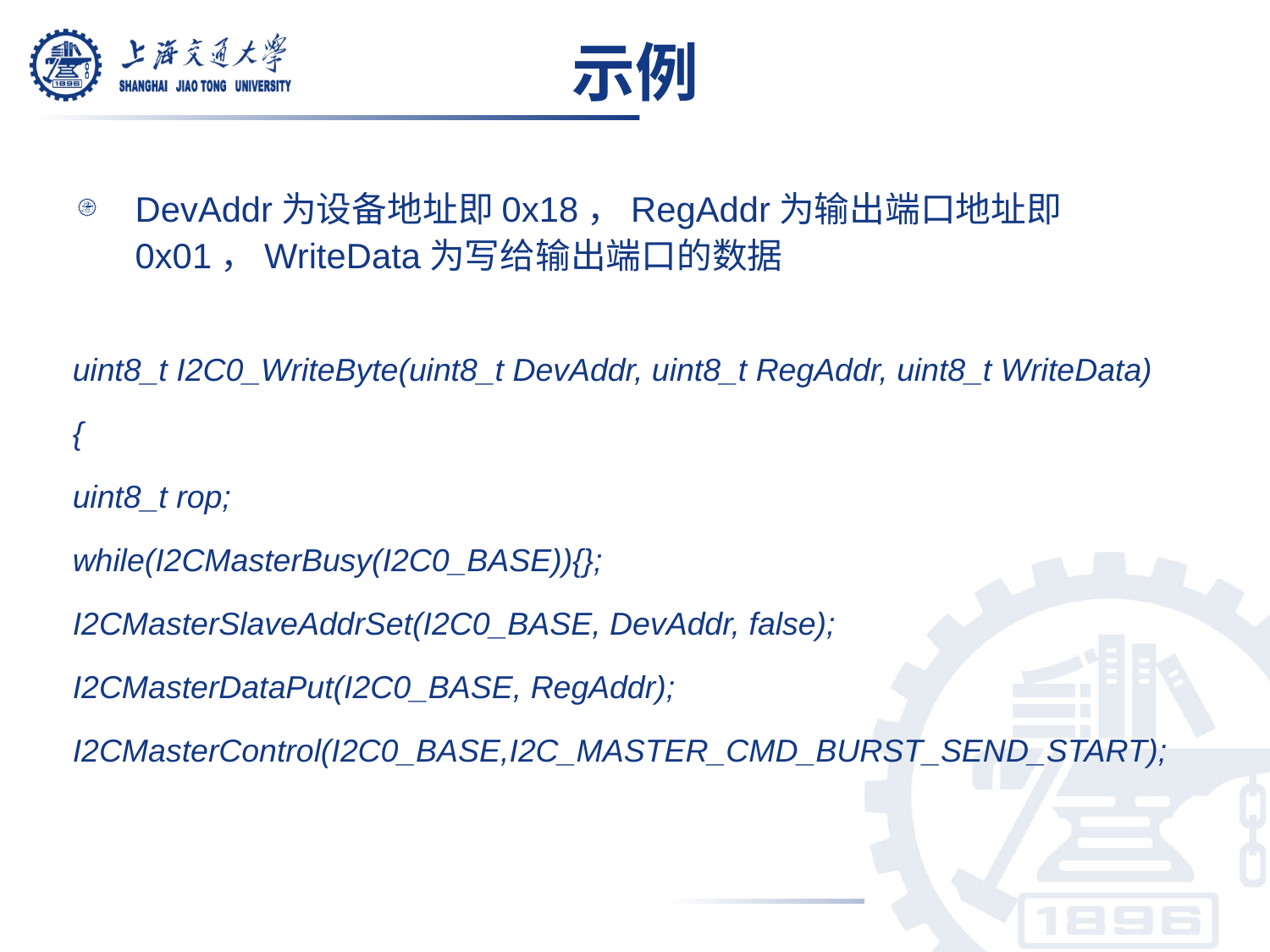

# 示例
DevAddr为设备地址即0x18，RegAddr为输出端口地址即0x01，WriteData为写给输出端口的数据

uint8_t I2C0_WriteByte(uint8_t DevAddr, uint8_t RegAddr, uint8_t WriteData)
{
uint8_t rop;
while(I2CMasterBusy(I2C0_BASE)){};
I2CMasterSlaveAddrSet(I2C0_BASE, DevAddr, false);
I2CMasterDataPut(I2C0_BASE, RegAddr);
I2CMasterControl(I2C0_BASE,I2C_MASTER_CMD_BURST_SEND_START);